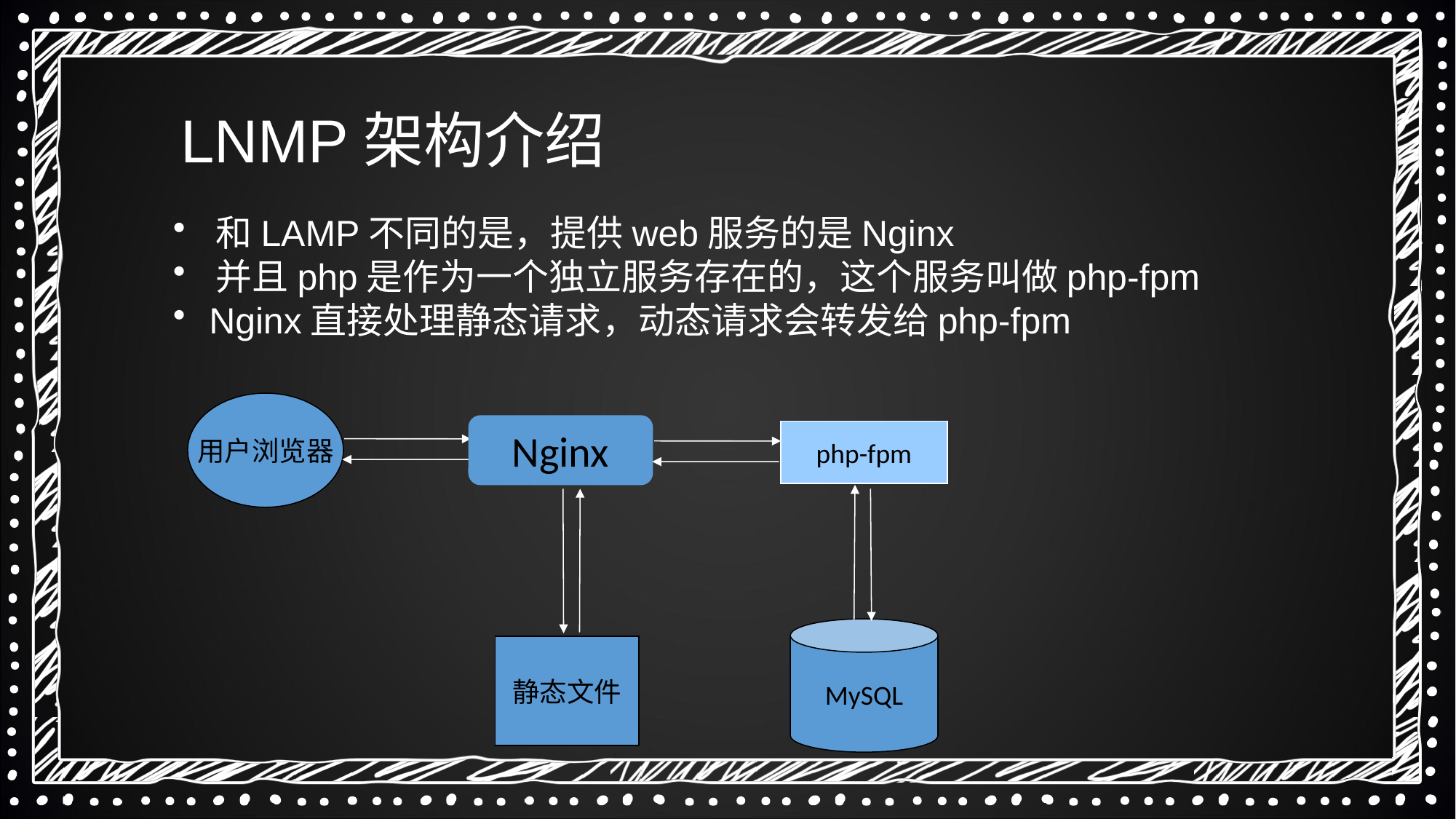

LNMP架构介绍
 和LAMP不同的是，提供web服务的是Nginx
 并且php是作为一个独立服务存在的，这个服务叫做php-fpm
 Nginx直接处理静态请求，动态请求会转发给php-fpm
用户浏览器
Nginx
php-fpm

MySQL
静态文件